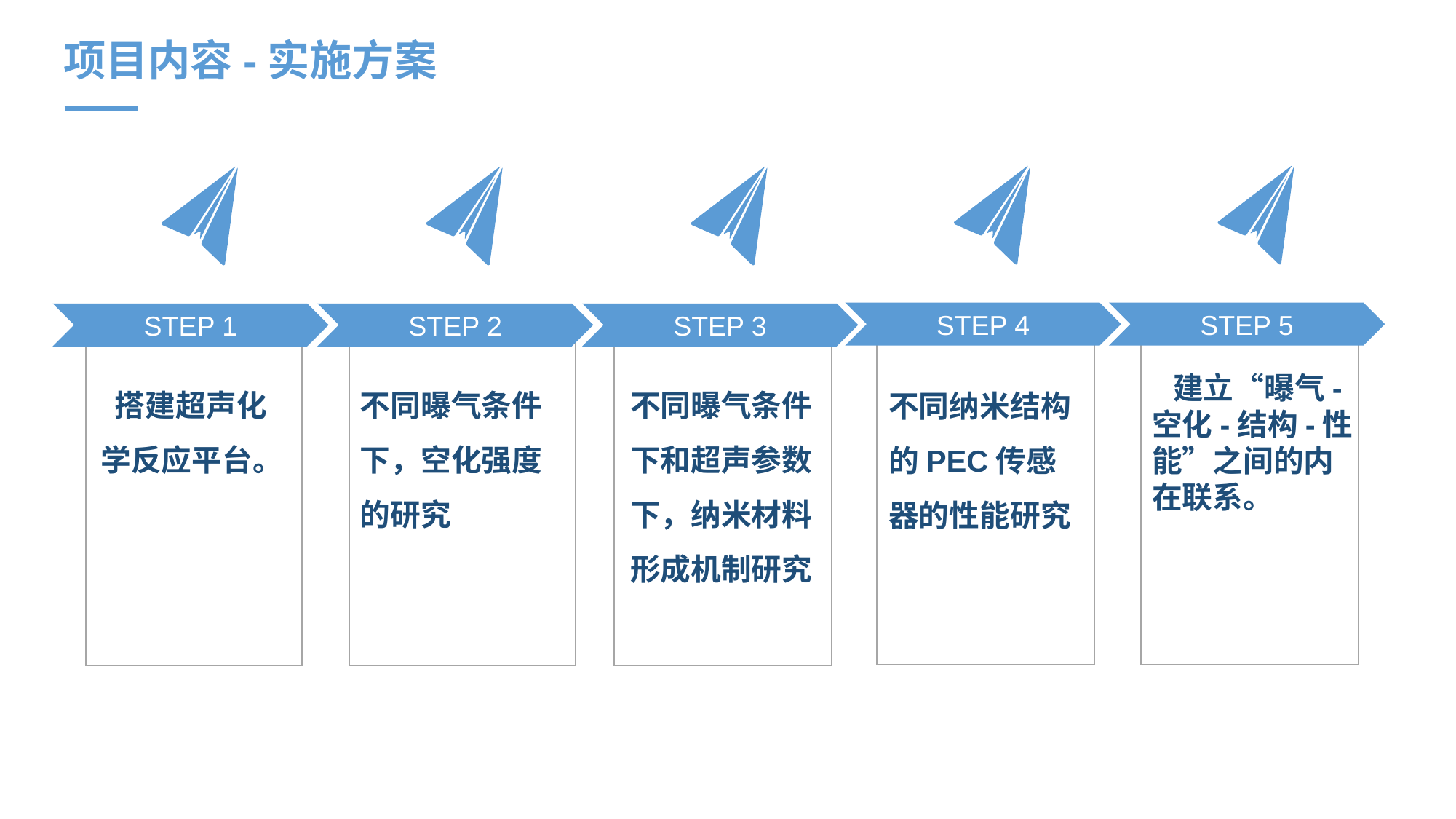

项目内容-实施方案

STEP 4
STEP 5
STEP 1
STEP 2
STEP 3

不同纳米结构的PEC传感器的性能研究

  建立“曝气-空化-结构-性能”之间的内在联系。

 搭建超声化学反应平台。

不同曝气条件下，空化强度的研究

不同曝气条件下和超声参数下，纳米材料形成机制研究